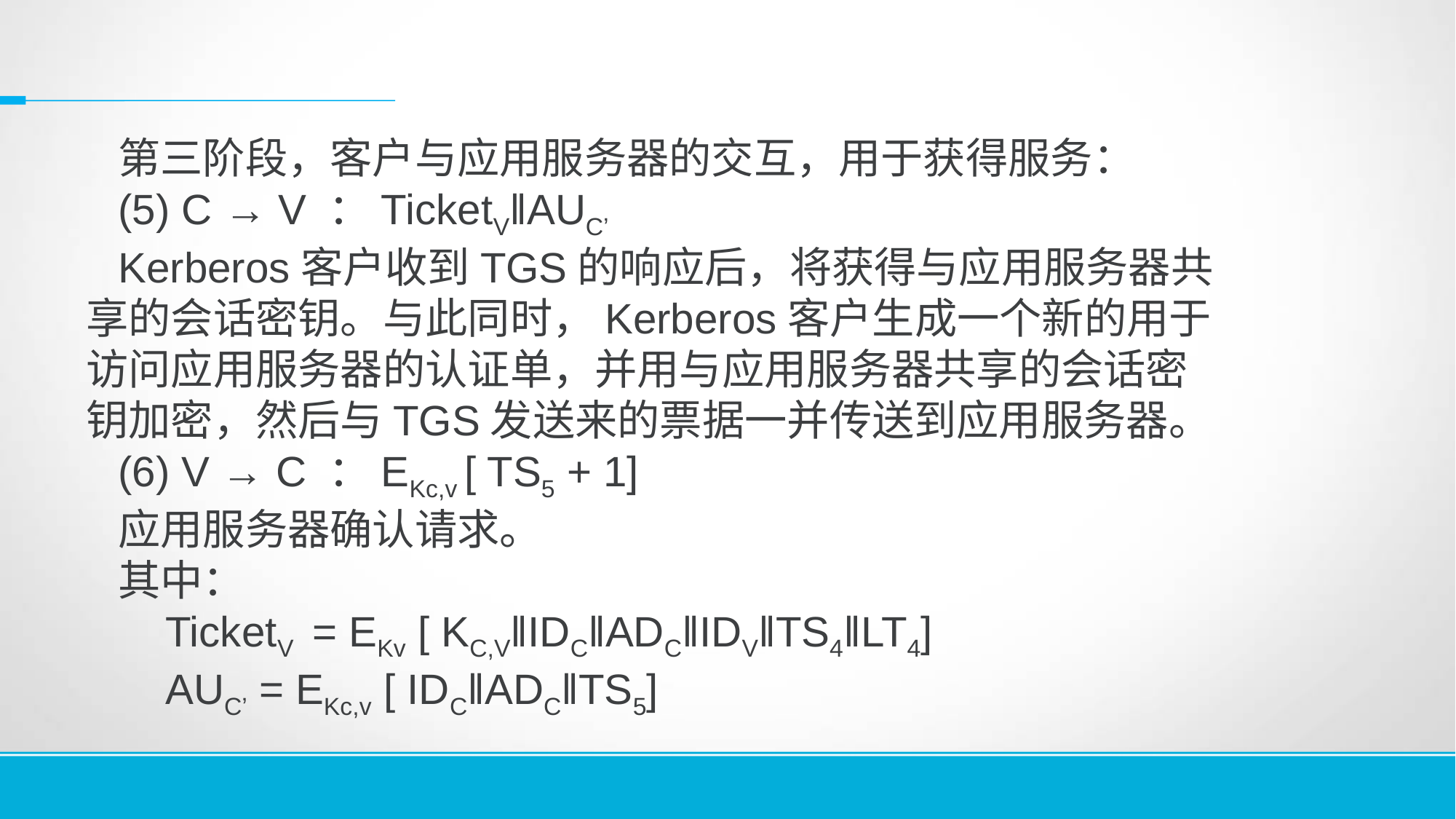

第三阶段，客户与应用服务器的交互，用于获得服务：
(5) C → V ：TicketV‖AUC’
Kerberos客户收到TGS的响应后，将获得与应用服务器共享的会话密钥。与此同时，Kerberos客户生成一个新的用于访问应用服务器的认证单，并用与应用服务器共享的会话密钥加密，然后与TGS发送来的票据一并传送到应用服务器。
(6) V → C ：EKc,v [ TS5 + 1]
应用服务器确认请求。
其中：
    TicketV  = EKv [ KC,V‖IDC‖ADC‖IDV‖TS4‖LT4]
    AUC’ = EKc,v [ IDC‖ADC‖TS5]